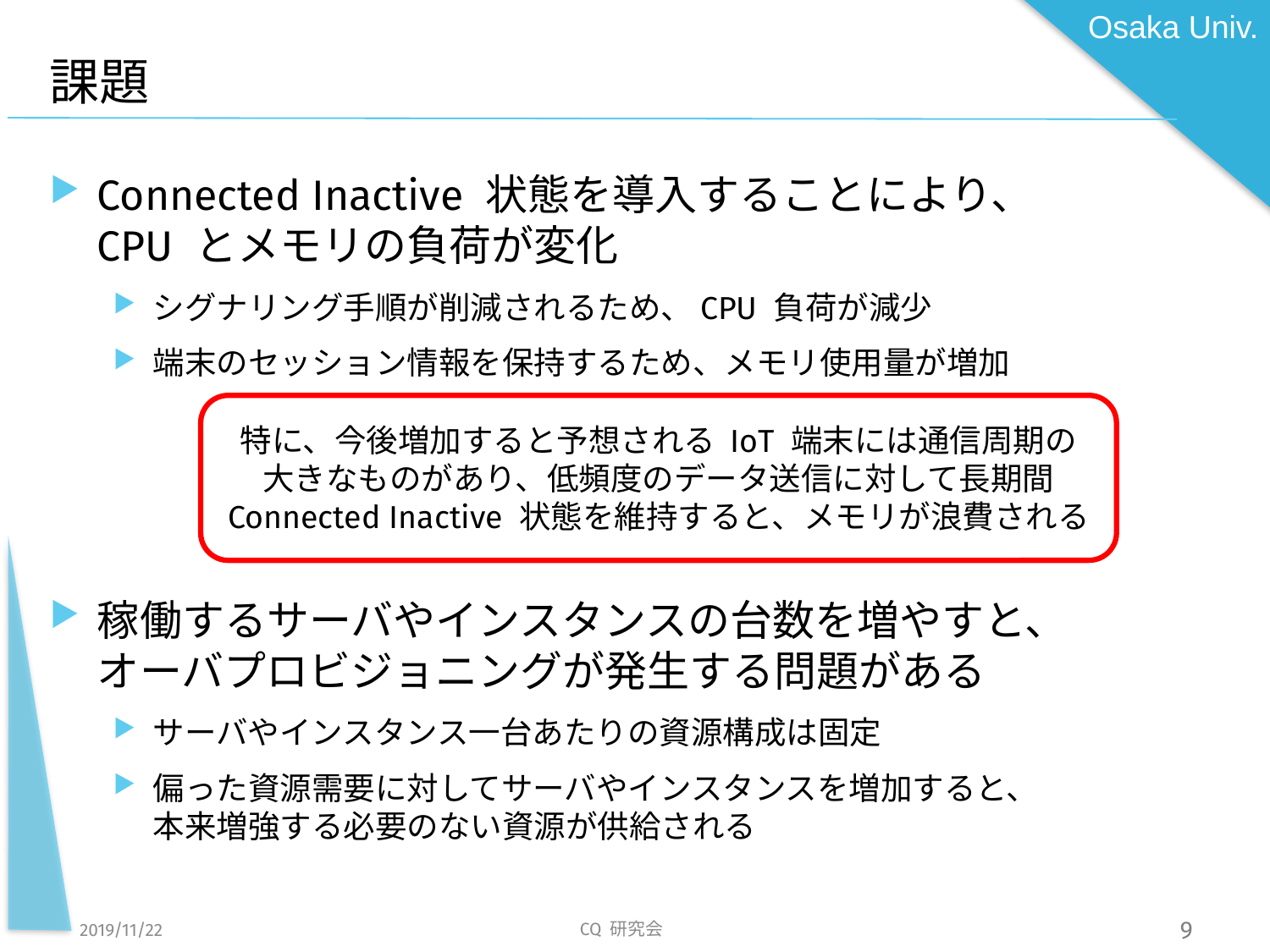

# 課題
Connected Inactive 状態を導⼊することにより、
CPU とメモリの負荷が変化
シグナリング⼿順が削減されるため、CPU 負荷が減少
端末のセッション情報を保持するため、メモリ使⽤量が増加

稼働するサーバやインスタンスの台数を増やすと、
オーバプロビジョニングが発生する問題がある
サーバやインスタンス一台あたりの資源構成は固定
偏った資源需要に対してサーバやインスタンスを増加すると、
本来増強する必要のない資源が供給される

特に、今後増加すると予想される IoT 端末には通信周期の
大きなものがあり、低頻度のデータ送信に対して長期間 Connected Inactive 状態を維持すると、メモリが浪費される
CQ 研究会
2019/11/22
9